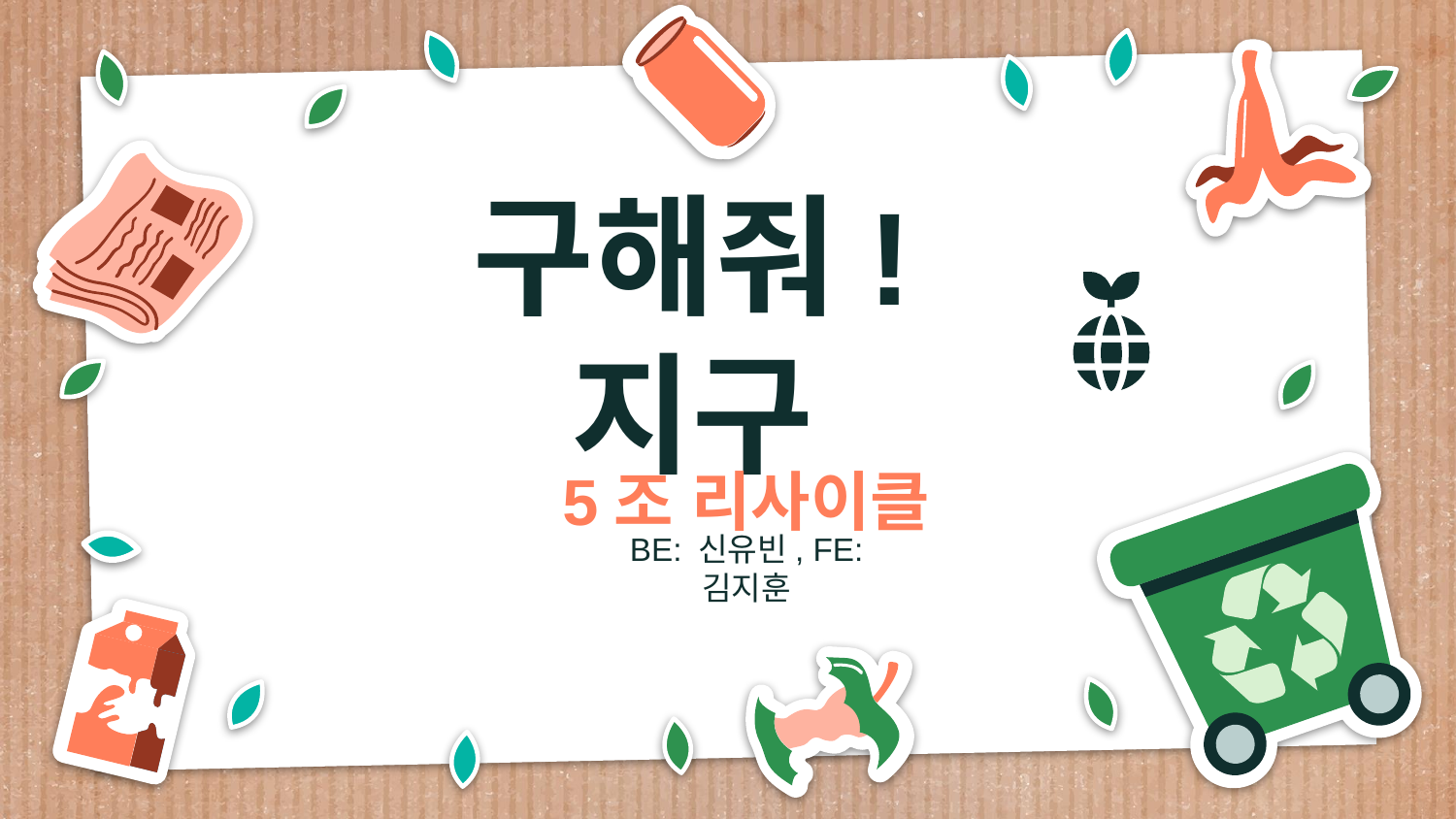

# 구해줘! 지구

5조 리사이클
BE: 신유빈, FE: 김지훈